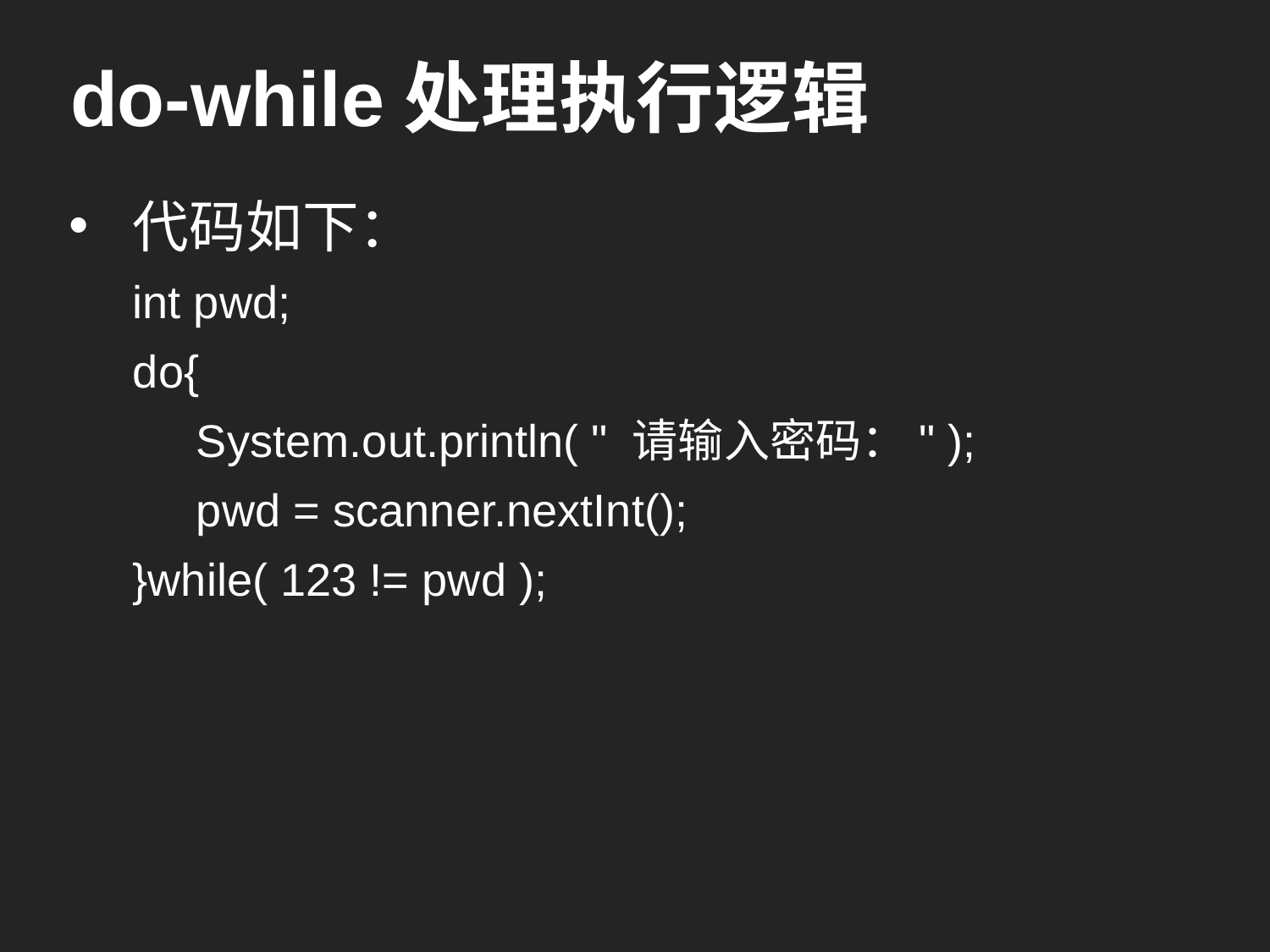

# do-while处理执行逻辑
代码如下：
int pwd;
do{
	System.out.println( " 请输入密码：" );
	pwd = scanner.nextInt();
}while( 123 != pwd );